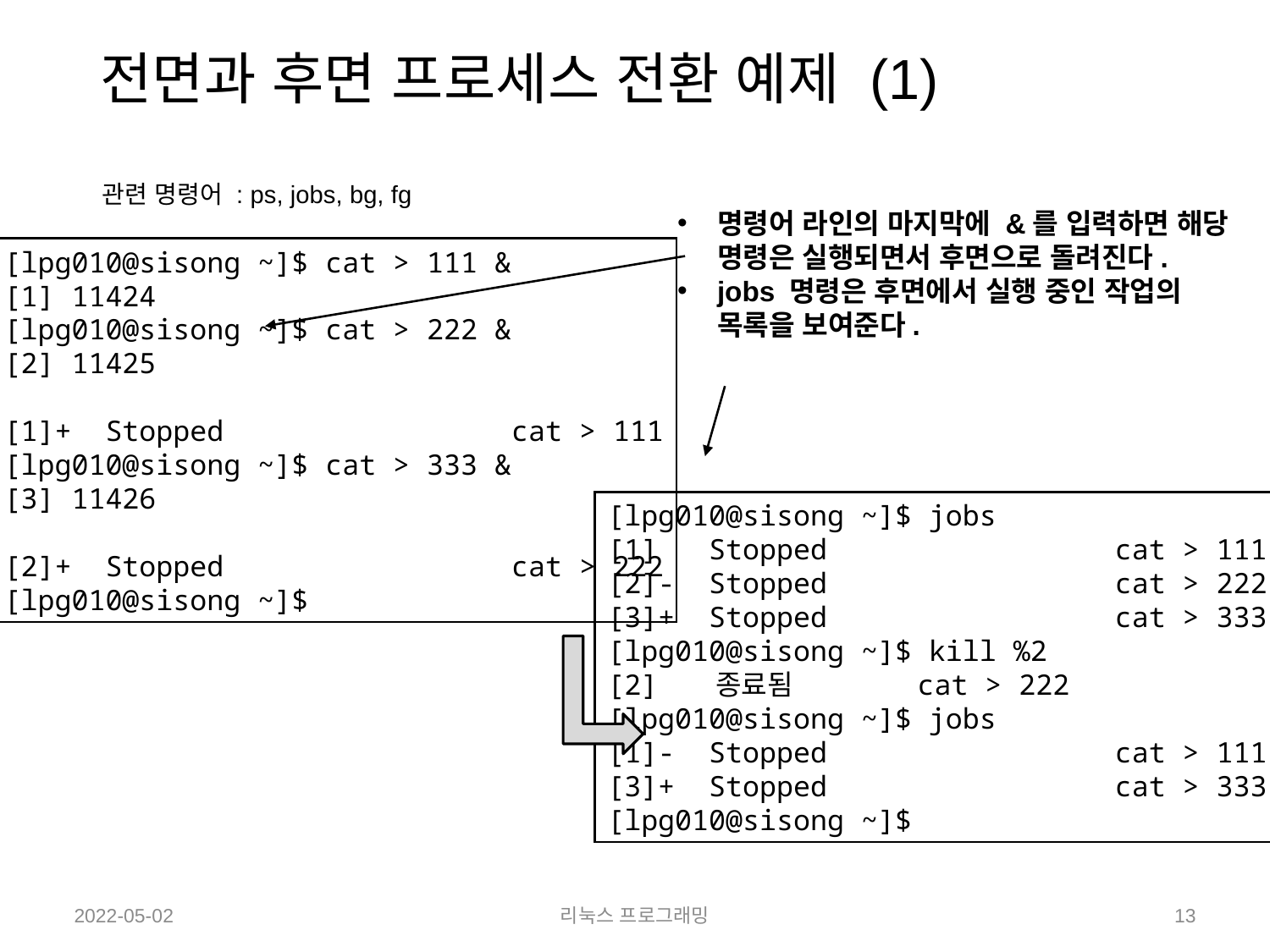

# 전면과 후면 프로세스 전환 예제 (1)
관련 명령어 : ps, jobs, bg, fg
명령어 라인의 마지막에 &를 입력하면 해당 명령은 실행되면서 후면으로 돌려진다.
jobs 명령은 후면에서 실행 중인 작업의 목록을 보여준다.
[lpg010@sisong ~]$ cat > 111 &
[1] 11424
[lpg010@sisong ~]$ cat > 222 &
[2] 11425

[1]+  Stopped                 cat > 111
[lpg010@sisong ~]$ cat > 333 &
[3] 11426

[2]+  Stopped                 cat > 222
[lpg010@sisong ~]$

[lpg010@sisong ~]$ jobs
[1]   Stopped                 cat > 111
[2]-  Stopped                 cat > 222
[3]+  Stopped                 cat > 333
[lpg010@sisong ~]$ kill %2
[2]   종료됨               cat > 222
[lpg010@sisong ~]$ jobs
[1]-  Stopped                 cat > 111
[3]+  Stopped                 cat > 333
[lpg010@sisong ~]$

2022-05-02
리눅스 프로그래밍
13